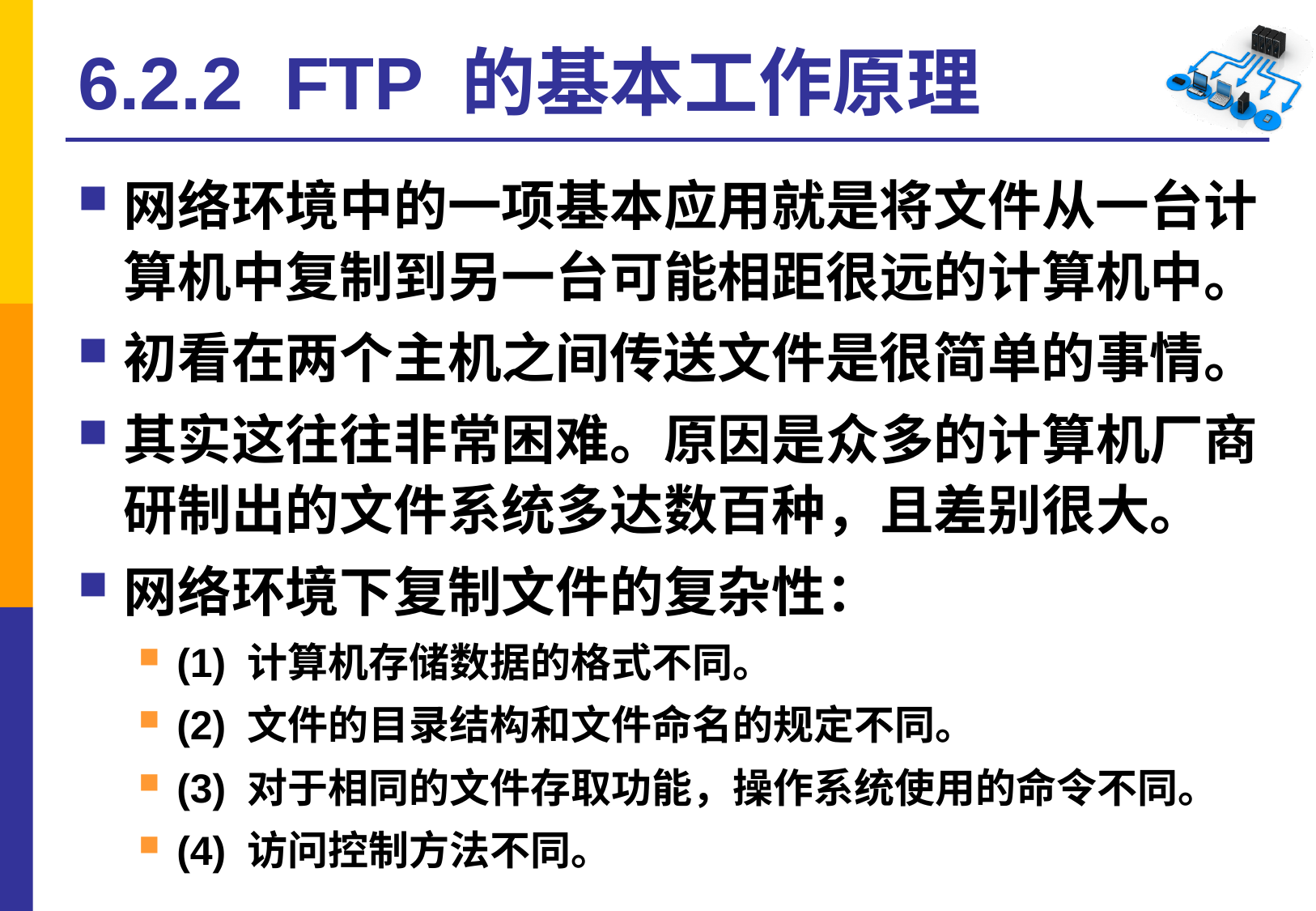

# 6.2.2  FTP 的基本工作原理
网络环境中的一项基本应用就是将文件从一台计算机中复制到另一台可能相距很远的计算机中。
初看在两个主机之间传送文件是很简单的事情。
其实这往往非常困难。原因是众多的计算机厂商研制出的文件系统多达数百种，且差别很大。
网络环境下复制文件的复杂性：
(1) 计算机存储数据的格式不同。
(2) 文件的目录结构和文件命名的规定不同。
(3) 对于相同的文件存取功能，操作系统使用的命令不同。
(4) 访问控制方法不同。